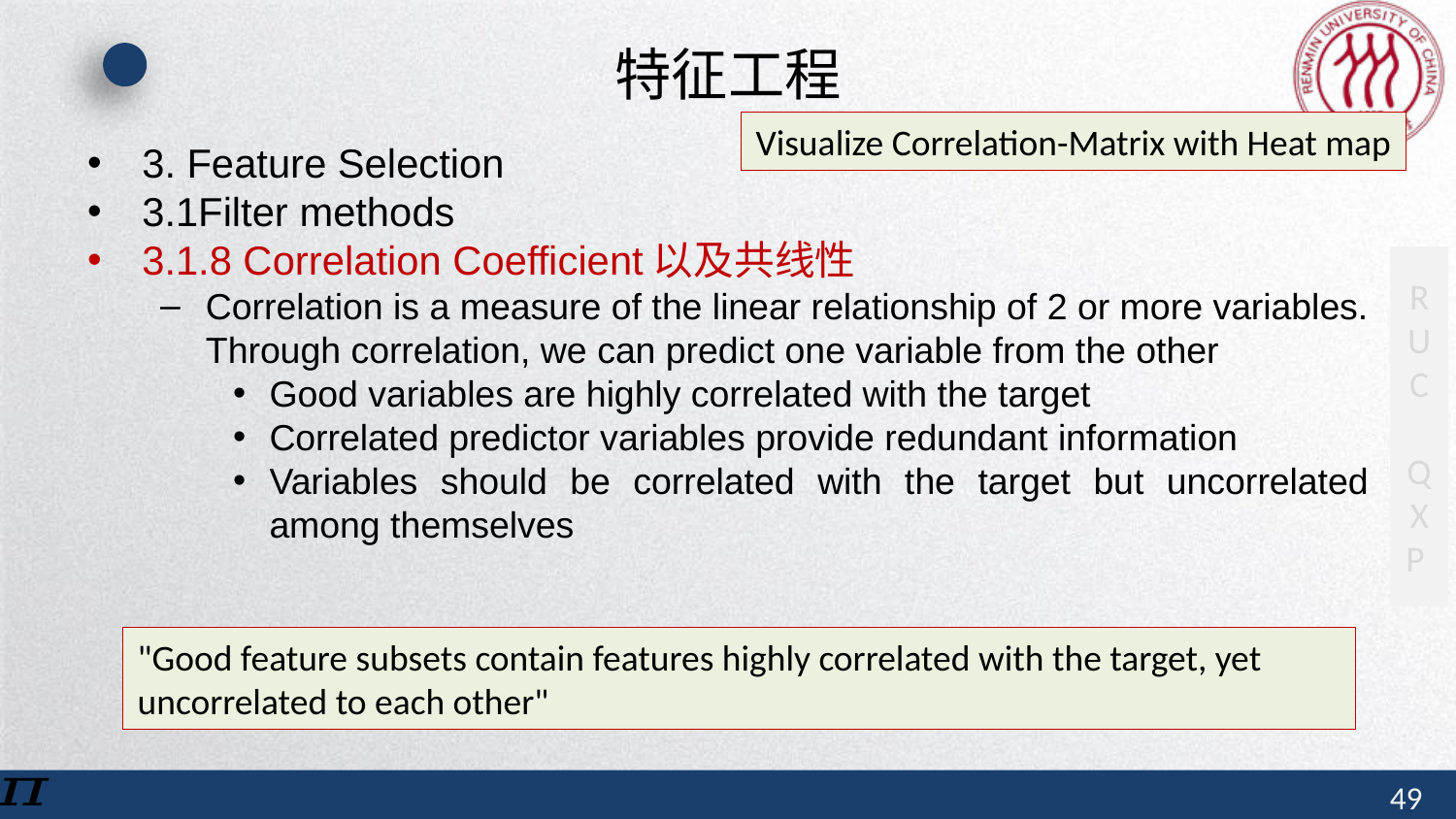

# 特征工程
Visualize Correlation-Matrix with Heat map
3. Feature Selection
3.1Filter methods
3.1.8 Correlation Coefficient以及共线性
Correlation is a measure of the linear relationship of 2 or more variables. Through correlation, we can predict one variable from the other
Good variables are highly correlated with the target
Correlated predictor variables provide redundant information
Variables should be correlated with the target but uncorrelated among themselves

"Good feature subsets contain features highly correlated with the target, yet uncorrelated to each other"